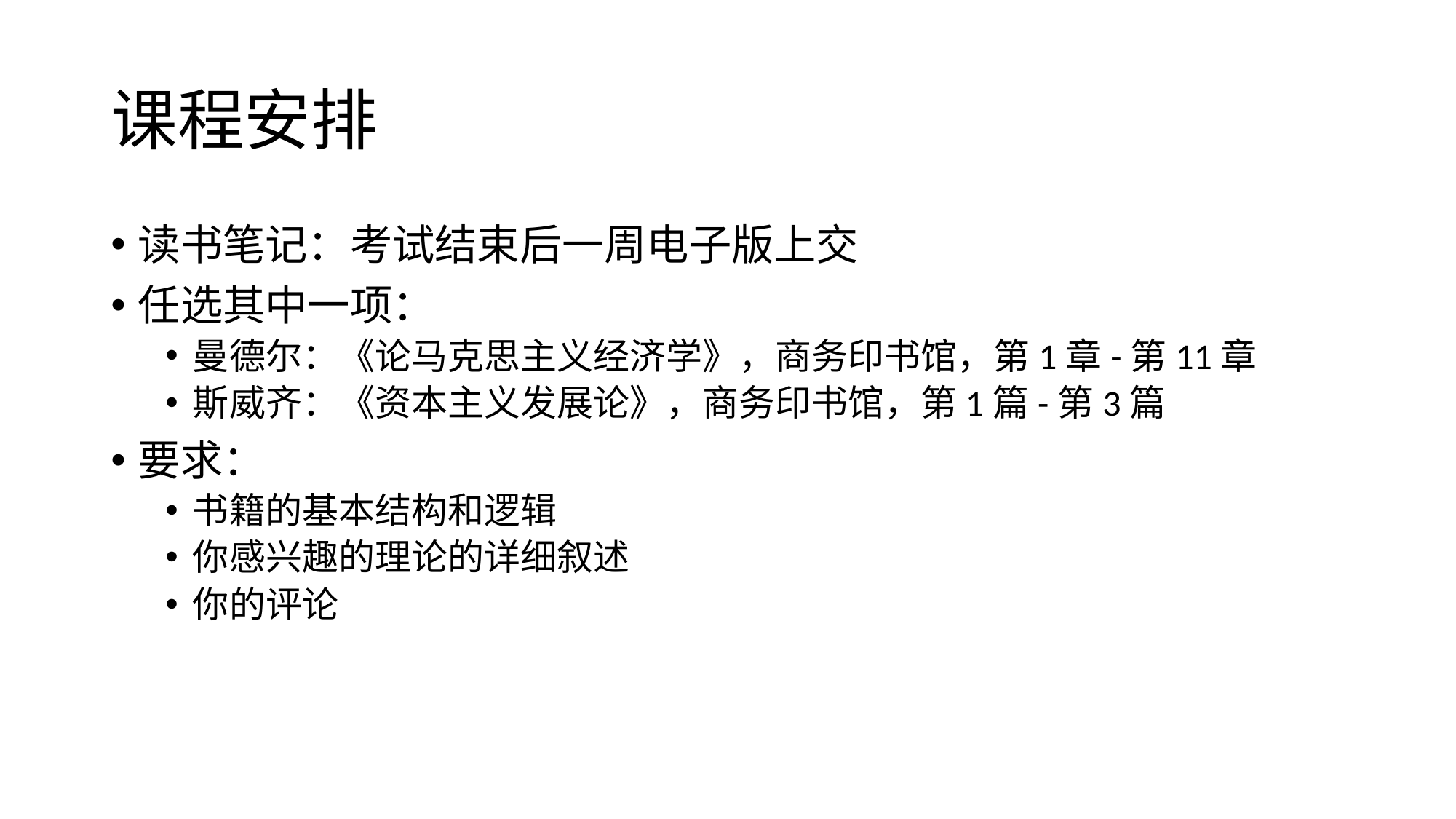

# 课程安排
读书笔记：考试结束后一周电子版上交
任选其中一项：
曼德尔：《论马克思主义经济学》，商务印书馆，第1章-第11章
斯威齐：《资本主义发展论》，商务印书馆，第1篇-第3篇
要求：
书籍的基本结构和逻辑
你感兴趣的理论的详细叙述
你的评论